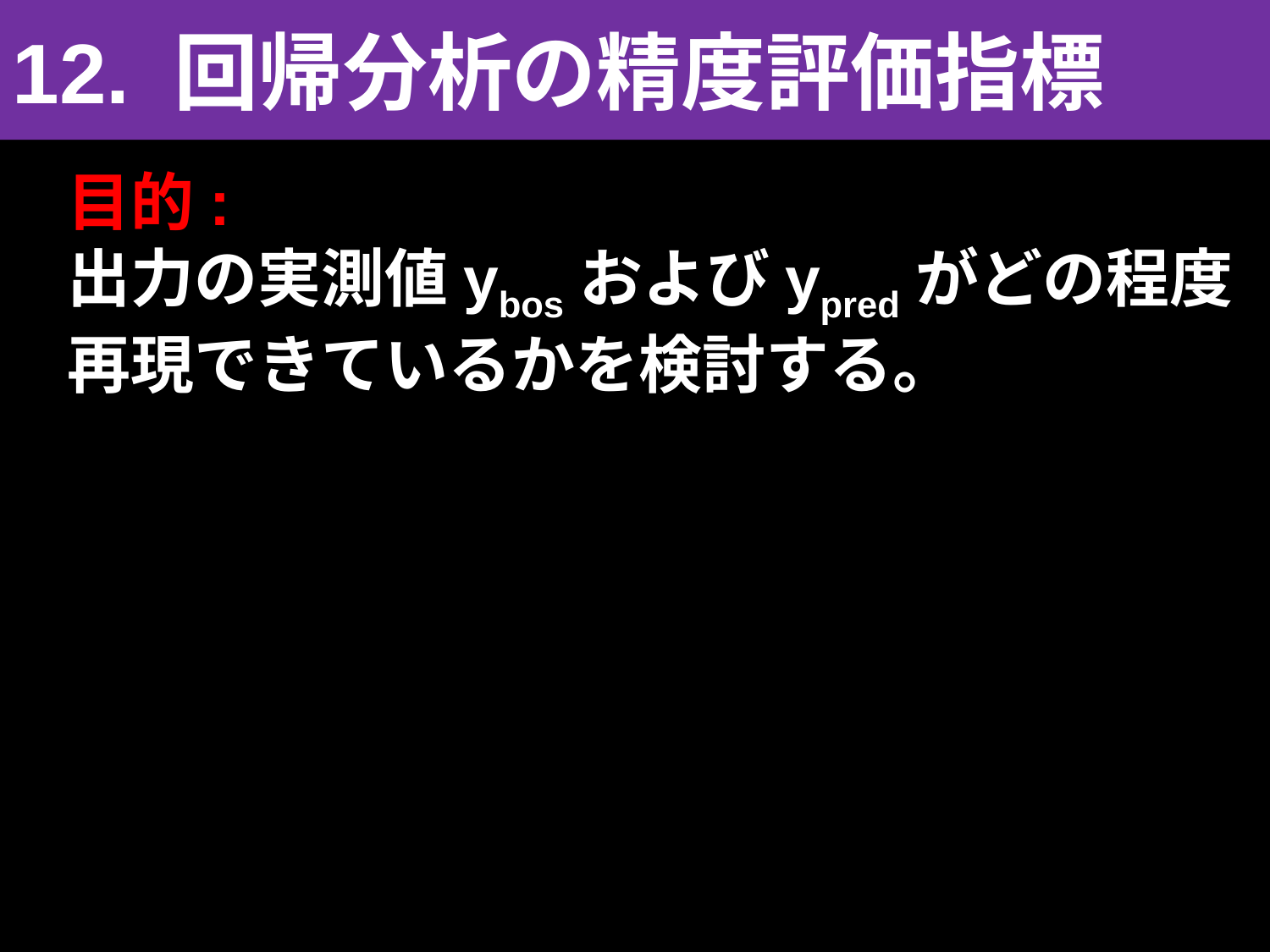

12. 回帰分析の精度評価指標

目的:
出力の実測値ybosおよびypredがどの程度再現できているかを検討する。